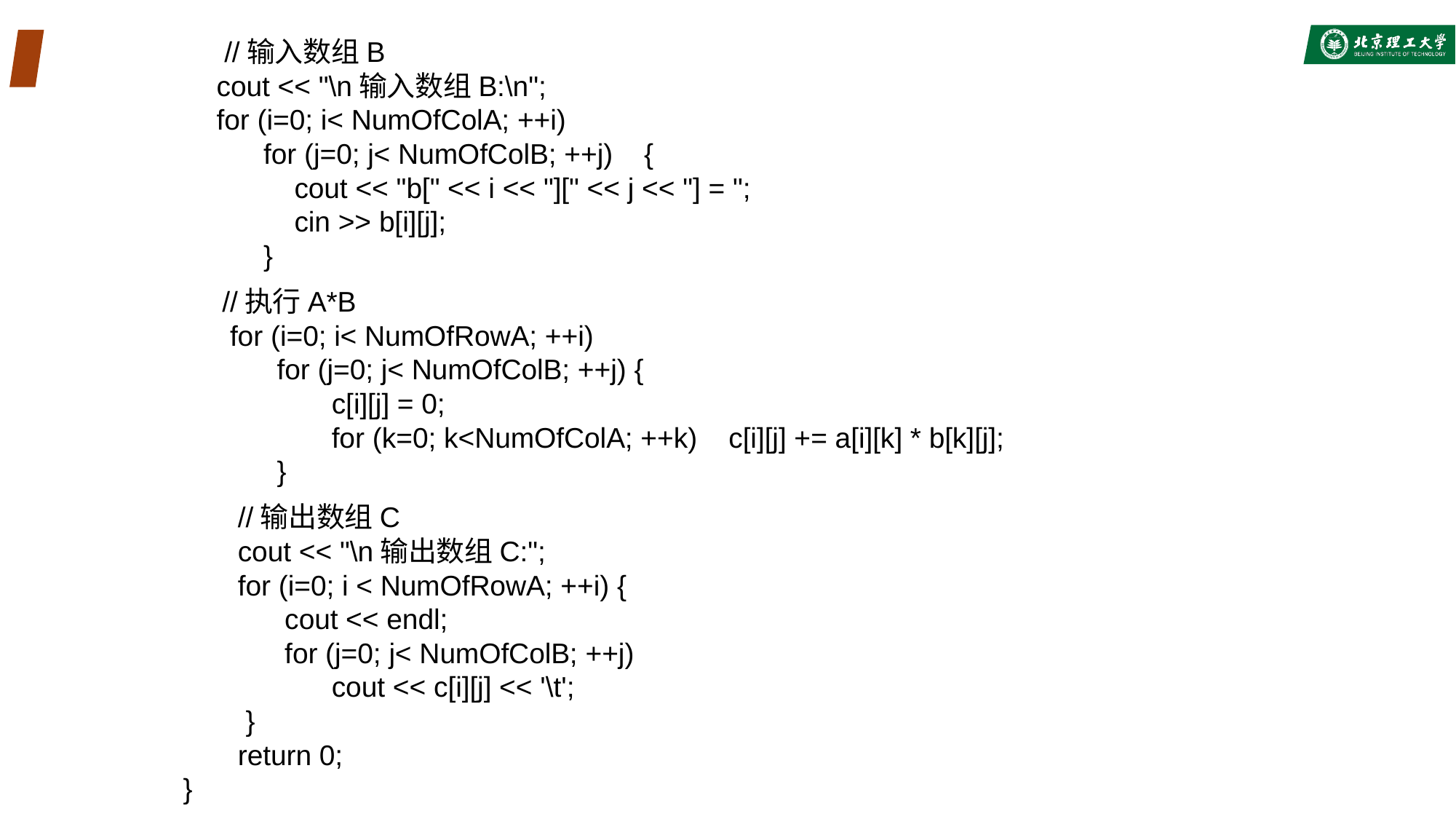

//输入数组B
        cout << "\n输入数组B:\n";
        for (i=0; i< NumOfColA; ++i)
              for (j=0; j< NumOfColB; ++j)    {
	    cout << "b[" << i << "][" << j << "] = ";
	    cin >> b[i][j];
              }
      //执行A*B
       for (i=0; i< NumOfRowA; ++i)
             for (j=0; j< NumOfColB; ++j) {
                    c[i][j] = 0;
                    for (k=0; k<NumOfColA; ++k)    c[i][j] += a[i][k] * b[k][j];
             }
        //输出数组C
        cout << "\n输出数组C:";
        for (i=0; i < NumOfRowA; ++i) {
              cout << endl;
              for (j=0; j< NumOfColB; ++j)
                    cout << c[i][j] << '\t';
         }
        return 0;
 }

#